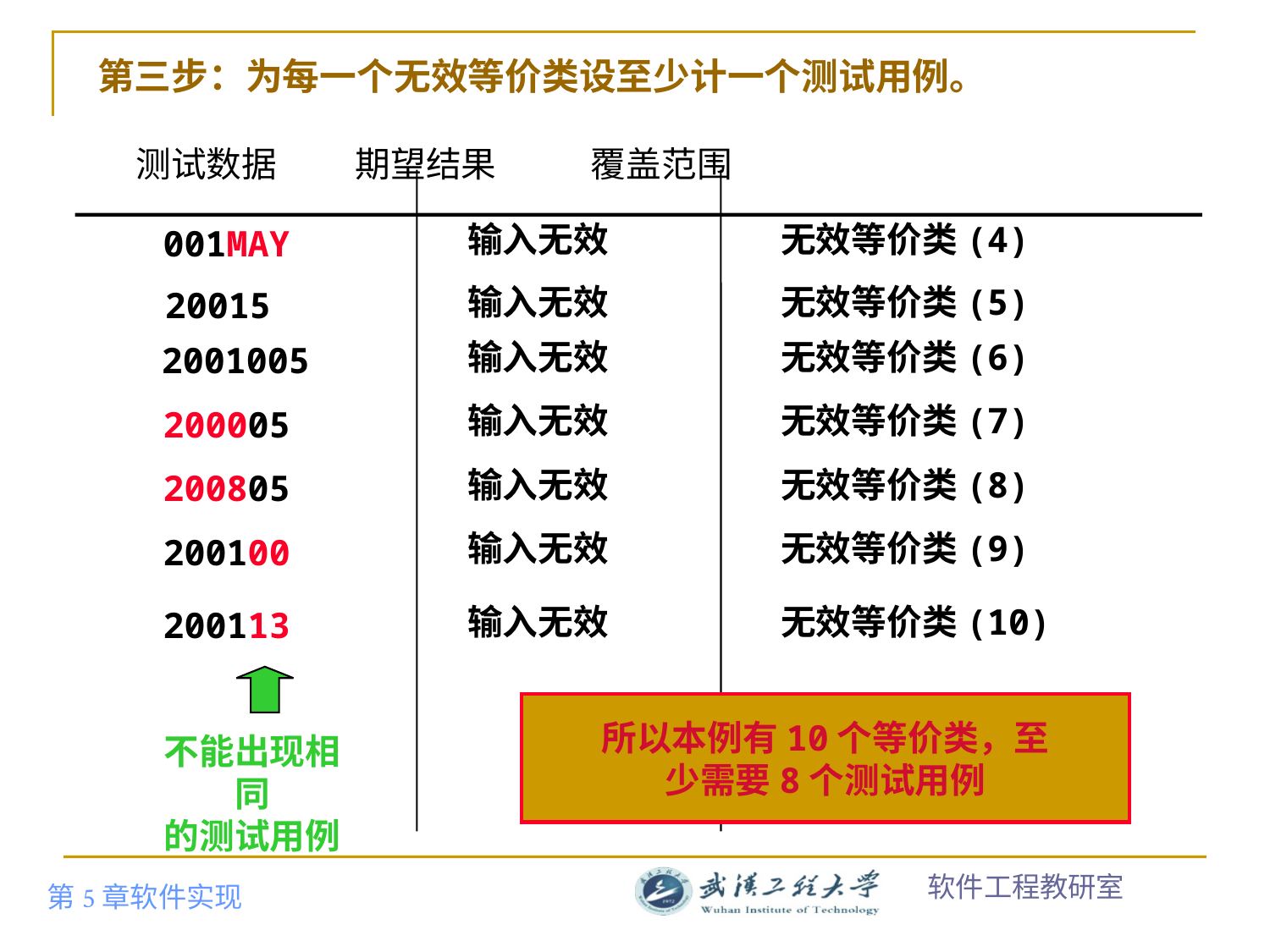

# 第三步：为每一个无效等价类设至少计一个测试用例。
    测试数据          期望结果            覆盖范围

输入无效
无效等价类(4)

001MAY
输入无效
无效等价类(5)
20015
输入无效
无效等价类(6)
2001005
输入无效
无效等价类(7)
200005
输入无效
无效等价类(8)
200805
输入无效
无效等价类(9)
200100
输入无效
无效等价类(10)
200113

所以本例有10个等价类，至
少需要8个测试用例
不能出现相同
的测试用例